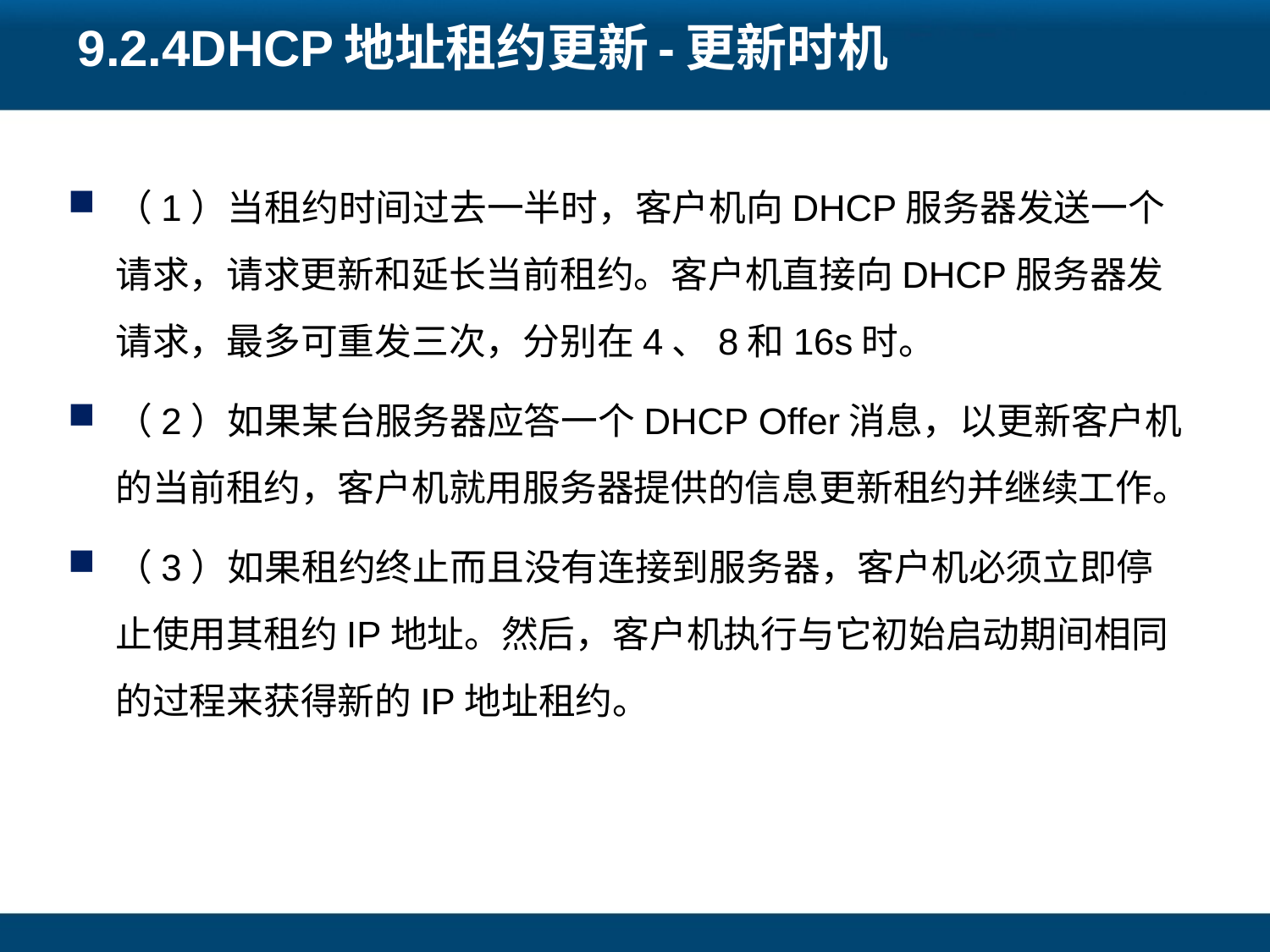

# 9.2.4DHCP地址租约更新-更新时机
（1）当租约时间过去一半时，客户机向DHCP服务器发送一个请求，请求更新和延长当前租约。客户机直接向DHCP服务器发请求，最多可重发三次，分别在4、8和16s时。
（2）如果某台服务器应答一个DHCP Offer消息，以更新客户机的当前租约，客户机就用服务器提供的信息更新租约并继续工作。
（3）如果租约终止而且没有连接到服务器，客户机必须立即停止使用其租约IP地址。然后，客户机执行与它初始启动期间相同的过程来获得新的IP地址租约。